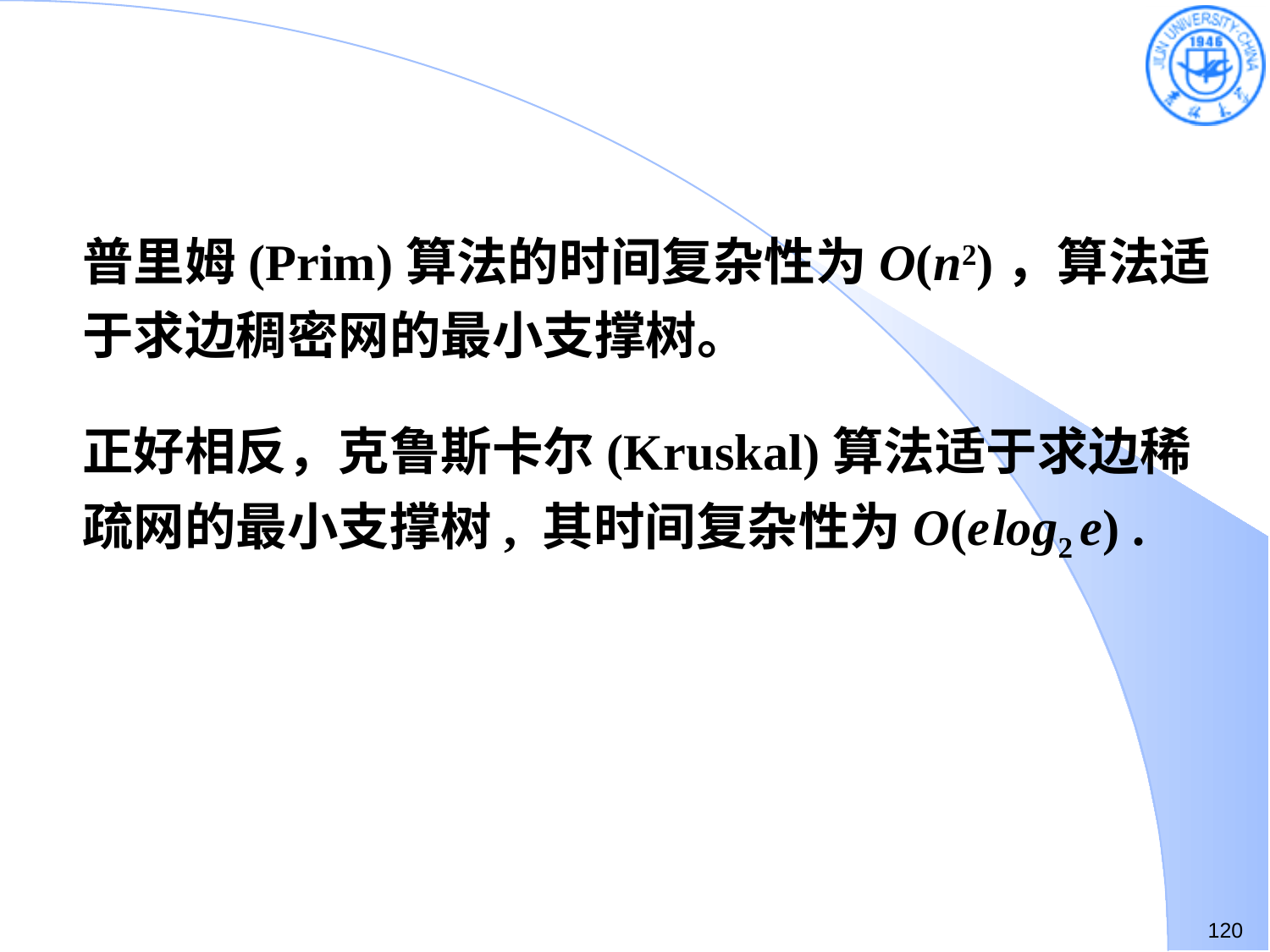

普里姆(Prim)算法的时间复杂性为O(n2)，算法适于求边稠密网的最小支撑树。
正好相反，克鲁斯卡尔(Kruskal)算法适于求边稀疏网的最小支撑树, 其时间复杂性为O(e log2 e) .